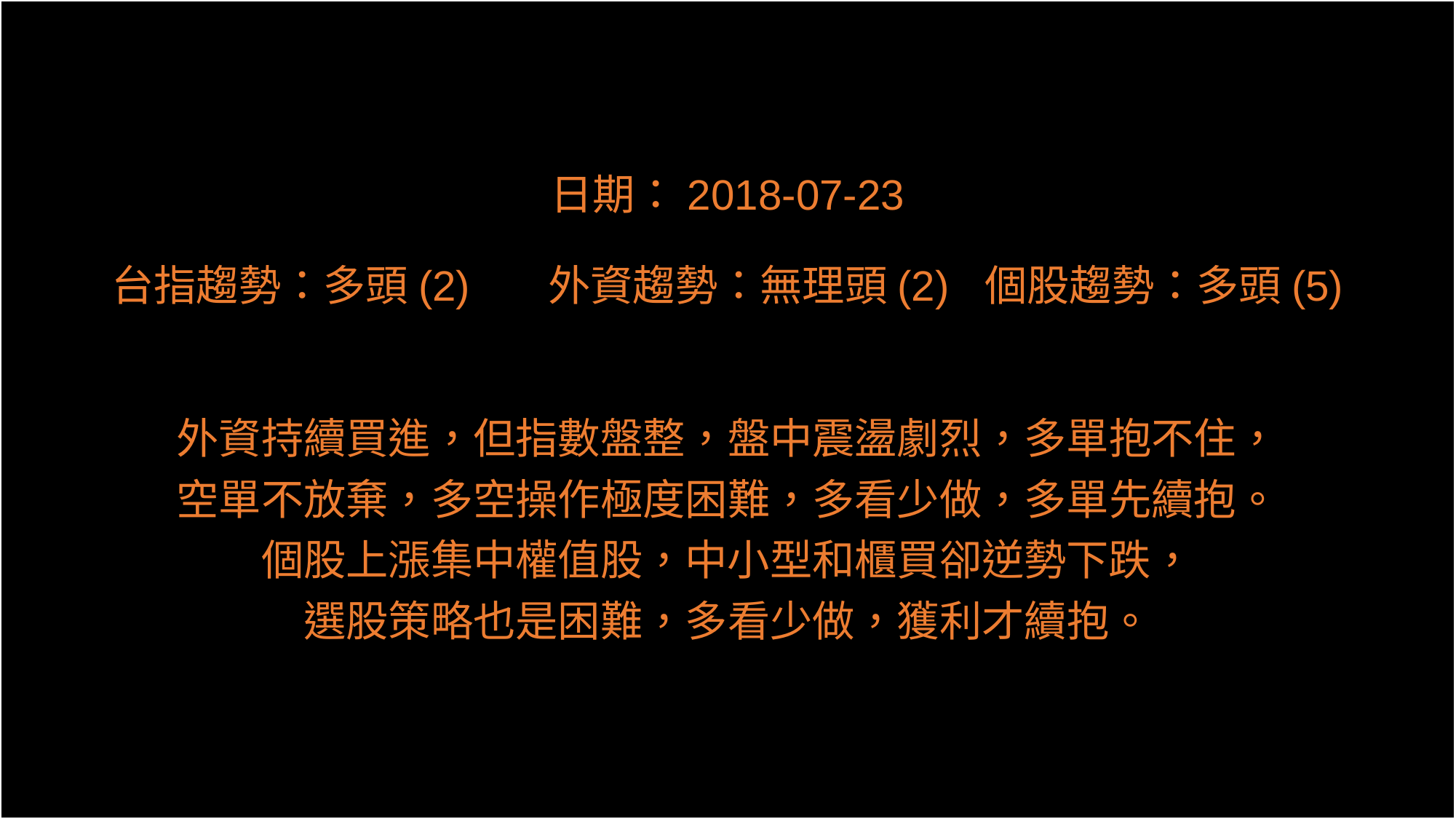

日期：2018-07-23
台指趨勢：多頭(2)	外資趨勢：無理頭(2)	個股趨勢：多頭(5)
外資持續買進，但指數盤整，盤中震盪劇烈，多單抱不住，
空單不放棄，多空操作極度困難，多看少做，多單先續抱。
個股上漲集中權值股，中小型和櫃買卻逆勢下跌，
選股策略也是困難，多看少做，獲利才續抱。